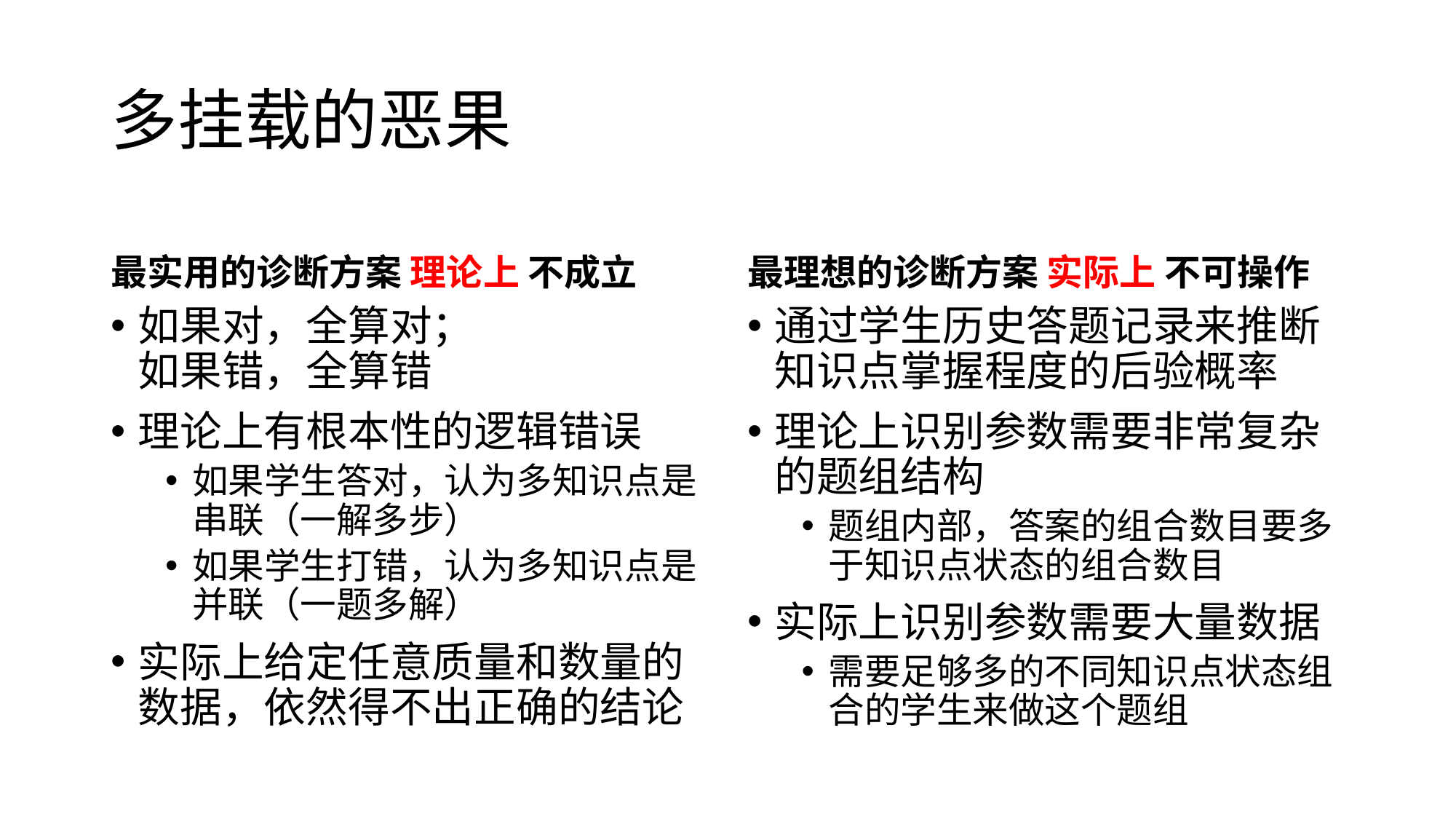

# 多挂载的恶果
最实用的诊断方案 理论上 不成立
最理想的诊断方案 实际上 不可操作
如果对，全算对；
如果错，全算错
理论上有根本性的逻辑错误
如果学生答对，认为多知识点是串联（一解多步）
如果学生打错，认为多知识点是并联（一题多解）
实际上给定任意质量和数量的数据，依然得不出正确的结论
通过学生历史答题记录来推断知识点掌握程度的后验概率
理论上识别参数需要非常复杂的题组结构
题组内部，答案的组合数目要多于知识点状态的组合数目
实际上识别参数需要大量数据
需要足够多的不同知识点状态组合的学生来做这个题组